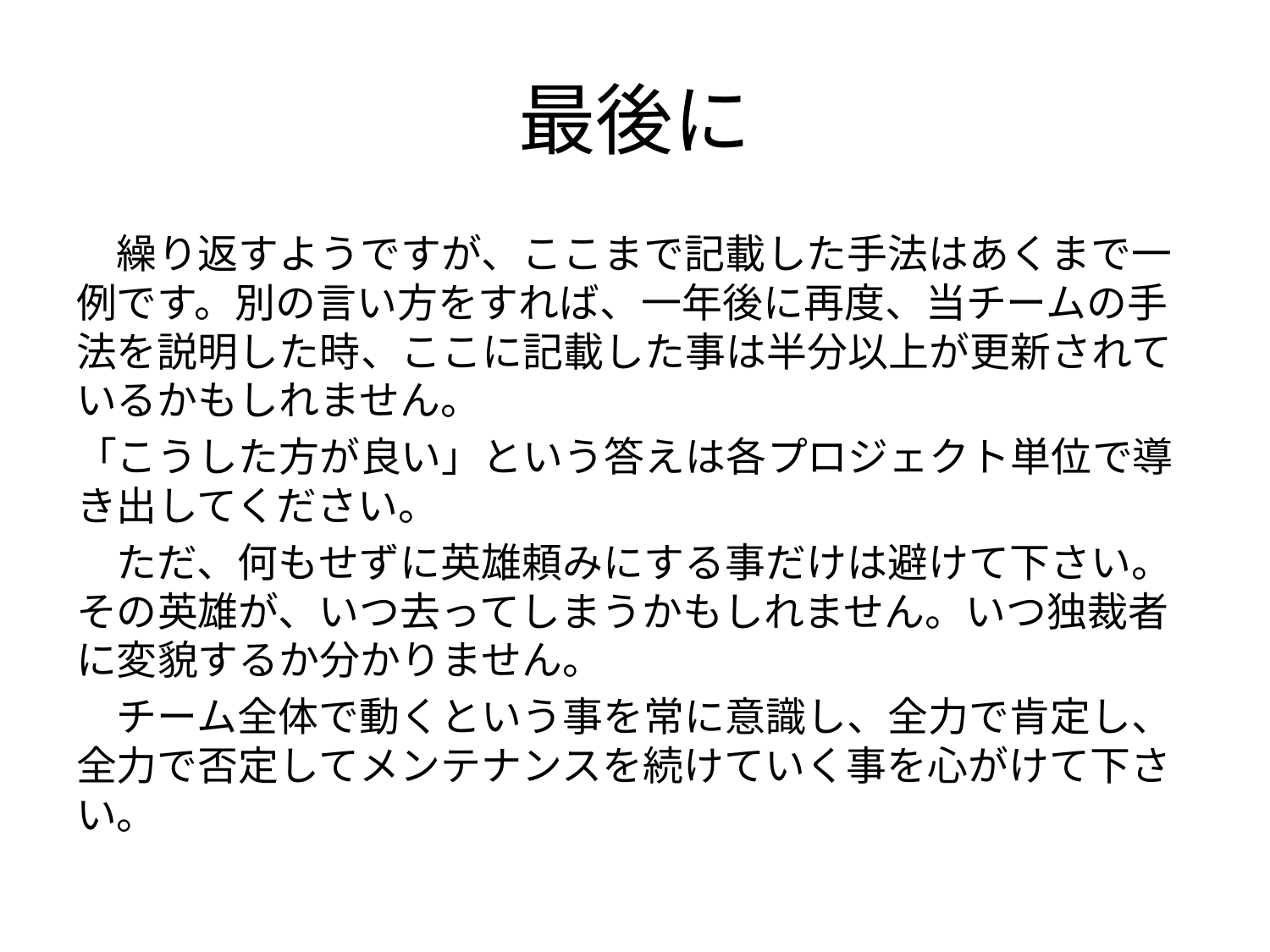

# 最後に
　繰り返すようですが、ここまで記載した手法はあくまで一例です。別の言い方をすれば、一年後に再度、当チームの手法を説明した時、ここに記載した事は半分以上が更新されているかもしれません。
「こうした方が良い」という答えは各プロジェクト単位で導き出してください。
　ただ、何もせずに英雄頼みにする事だけは避けて下さい。その英雄が、いつ去ってしまうかもしれません。いつ独裁者に変貌するか分かりません。
　チーム全体で動くという事を常に意識し、全力で肯定し、全力で否定してメンテナンスを続けていく事を心がけて下さい。